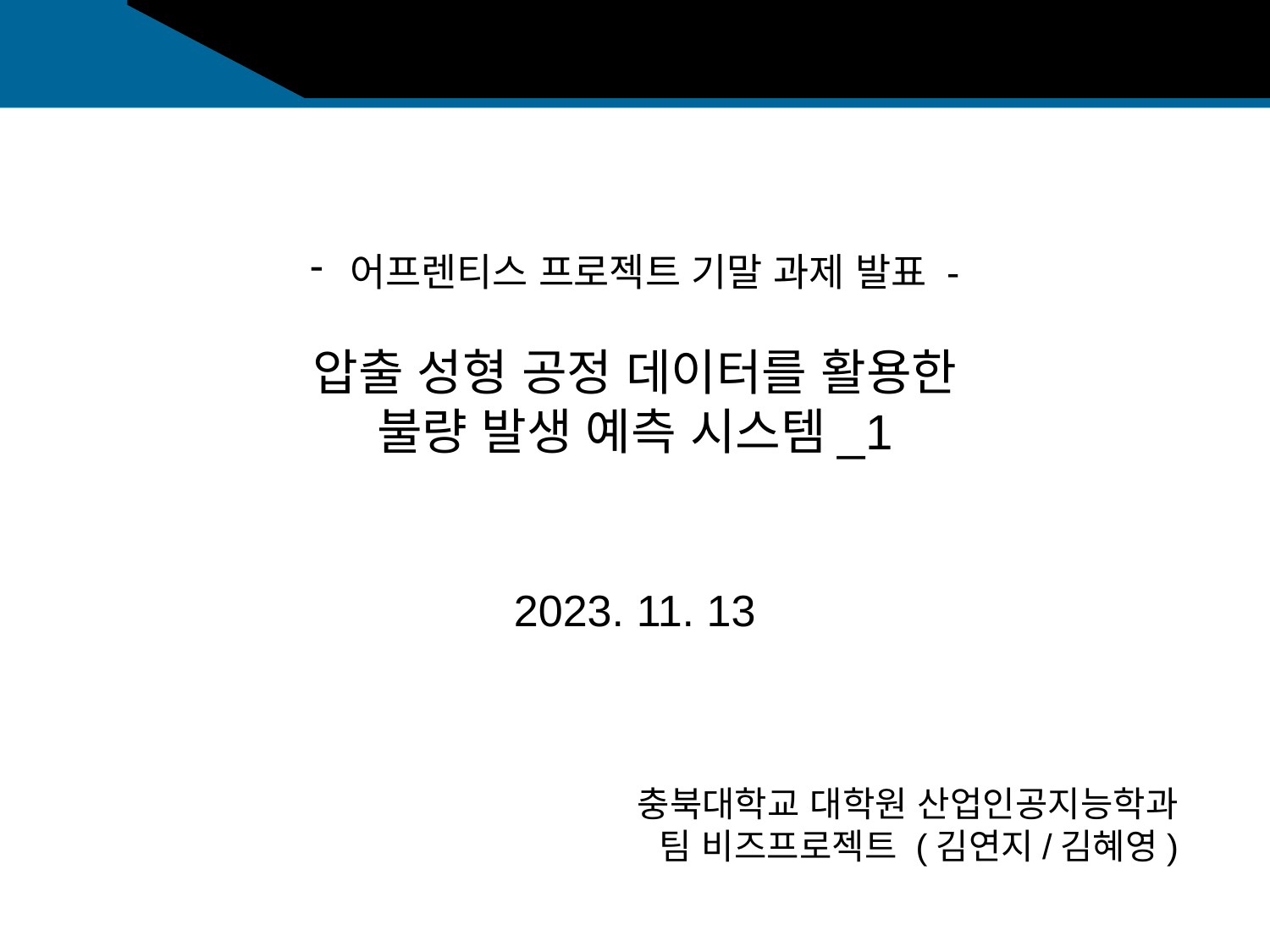

어프렌티스 프로젝트 기말 과제 발표 -

압출 성형 공정 데이터를 활용한
불량 발생 예측 시스템_1
2023. 11. 13
충북대학교 대학원 산업인공지능학과
팀 비즈프로젝트 (김연지/김혜영)